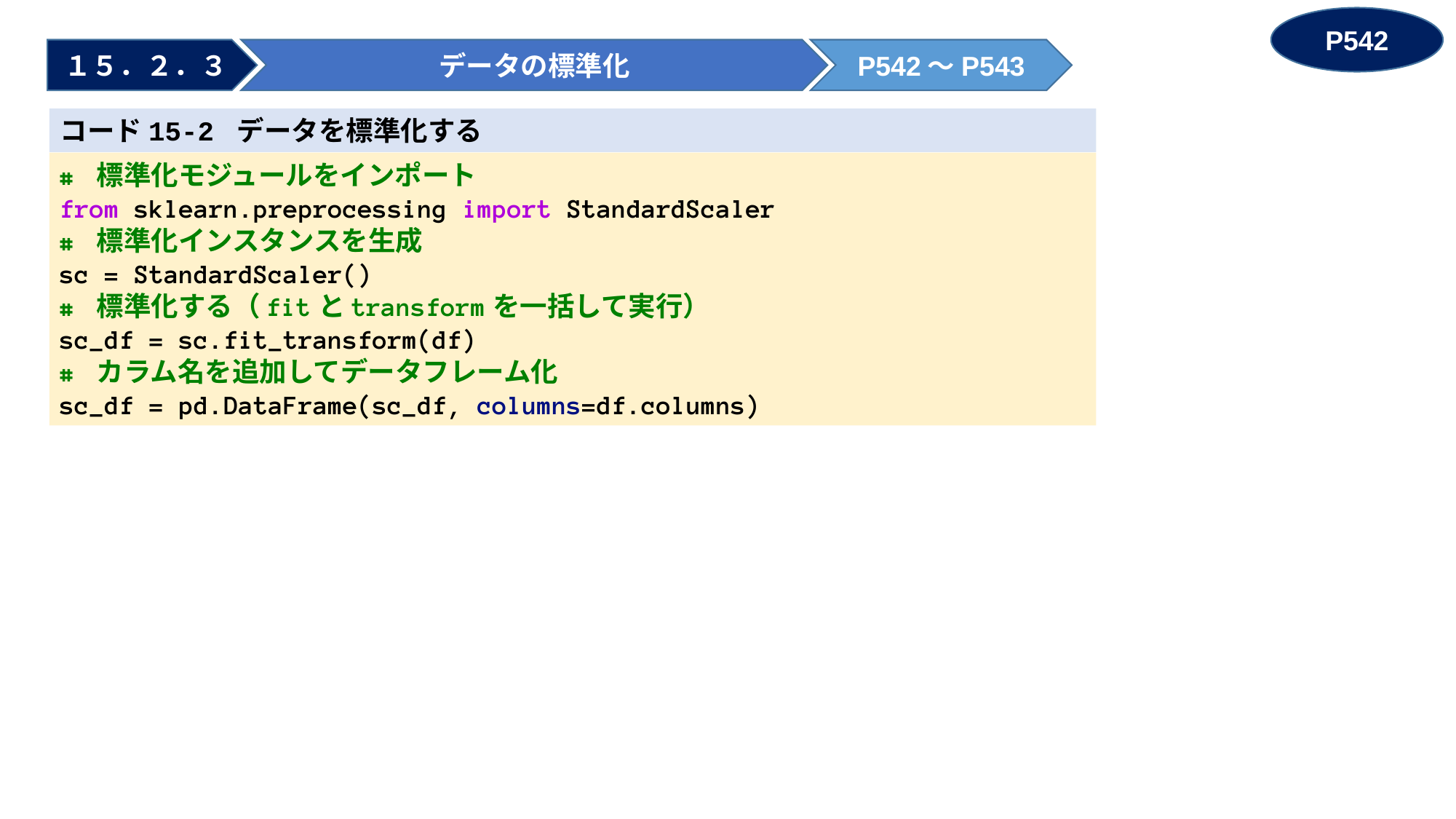

P542
１５．２．３
データの標準化
P542～P543
コード15-2 データを標準化する
# 標準化モジュールをインポート
from sklearn.preprocessing import StandardScaler
# 標準化インスタンスを生成
sc = StandardScaler()
# 標準化する（fitとtransformを一括して実行）
sc_df = sc.fit_transform(df)
# カラム名を追加してデータフレーム化
sc_df = pd.DataFrame(sc_df, columns=df.columns)